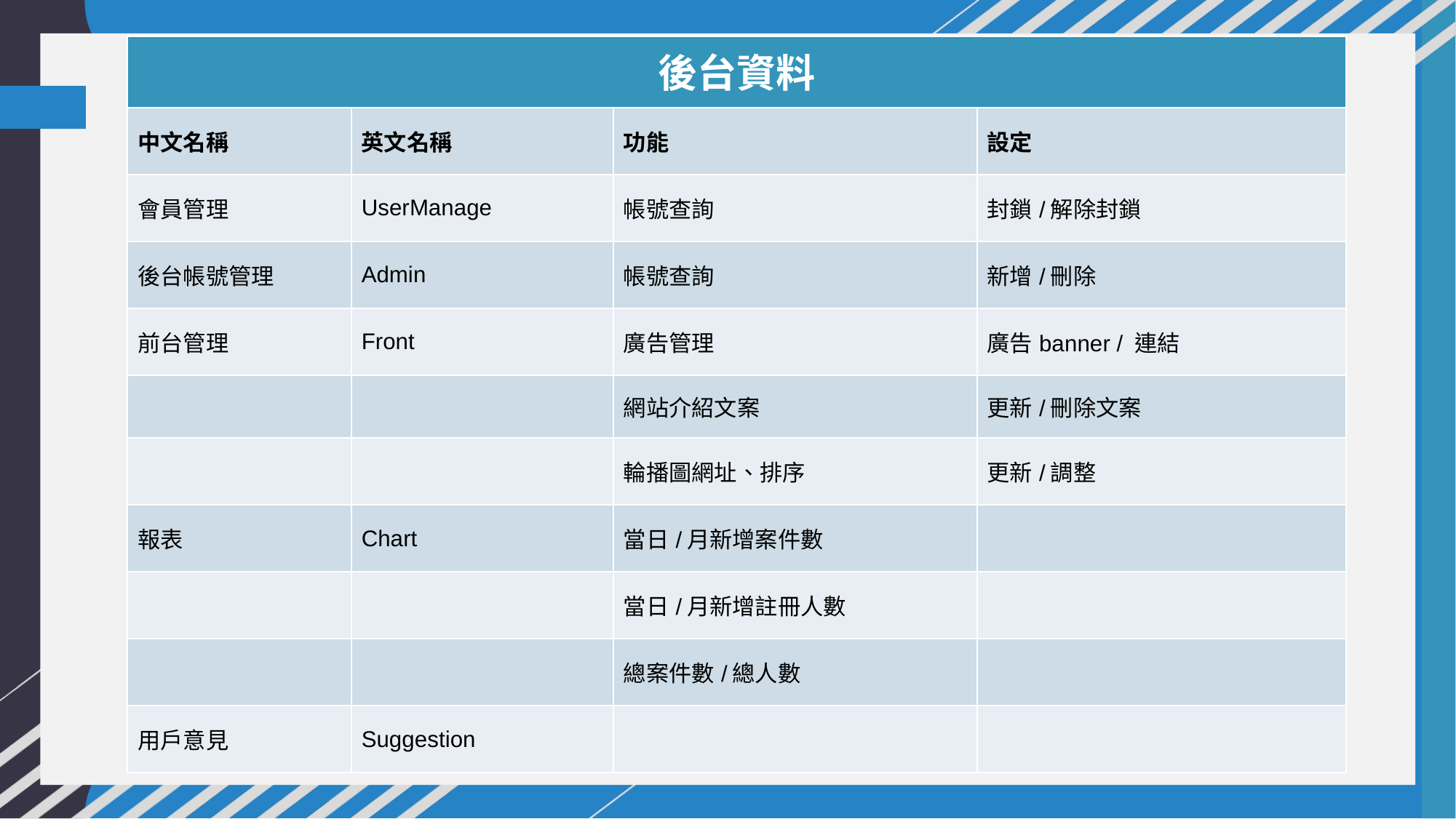

| 後台資料 |  |  |  |
| --- | --- | --- | --- |
| 中文名稱 | 英文名稱 | 功能 | 設定 |
| 會員管理 | UserManage | 帳號查詢 | 封鎖/解除封鎖 |
| 後台帳號管理 | Admin | 帳號查詢 | 新增/刪除 |
| 前台管理 | Front | 廣告管理 | 廣告banner / 連結 |
|  |  | 網站介紹文案 | 更新/刪除文案 |
|  |  | 輪播圖網址、排序 | 更新/調整 |
| 報表 | Chart | 當日/月新增案件數 |  |
|  |  | 當日/月新增註冊人數 |  |
|  |  | 總案件數/總人數 |  |
| 用戶意見 | Suggestion |  |  |